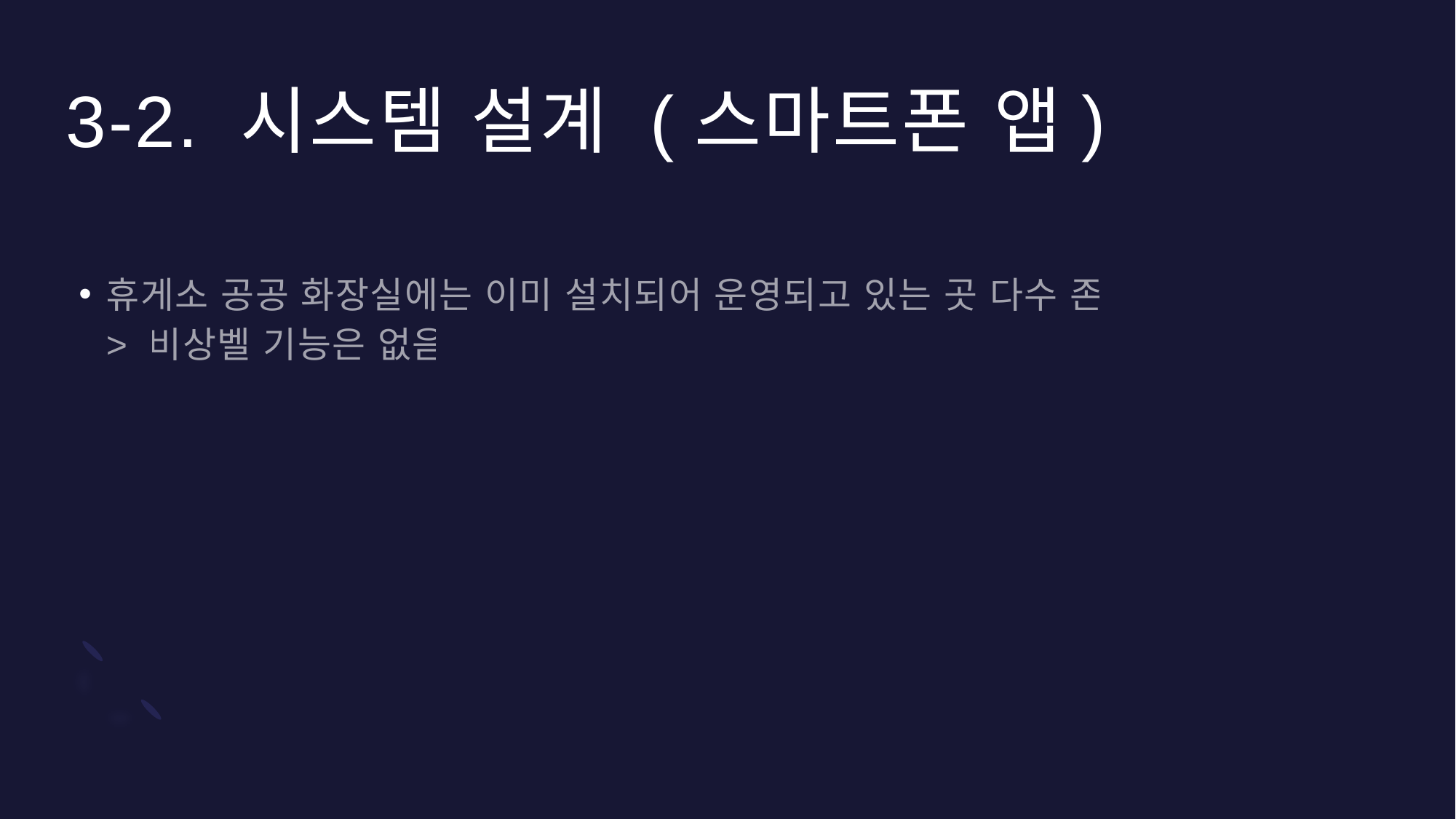

# 3-2. 시스템 설계 (스마트폰 앱)
휴게소 공공 화장실에는 이미 설치되어 운영되고 있는 곳 다수 존재
> 비상벨 기능은 없음